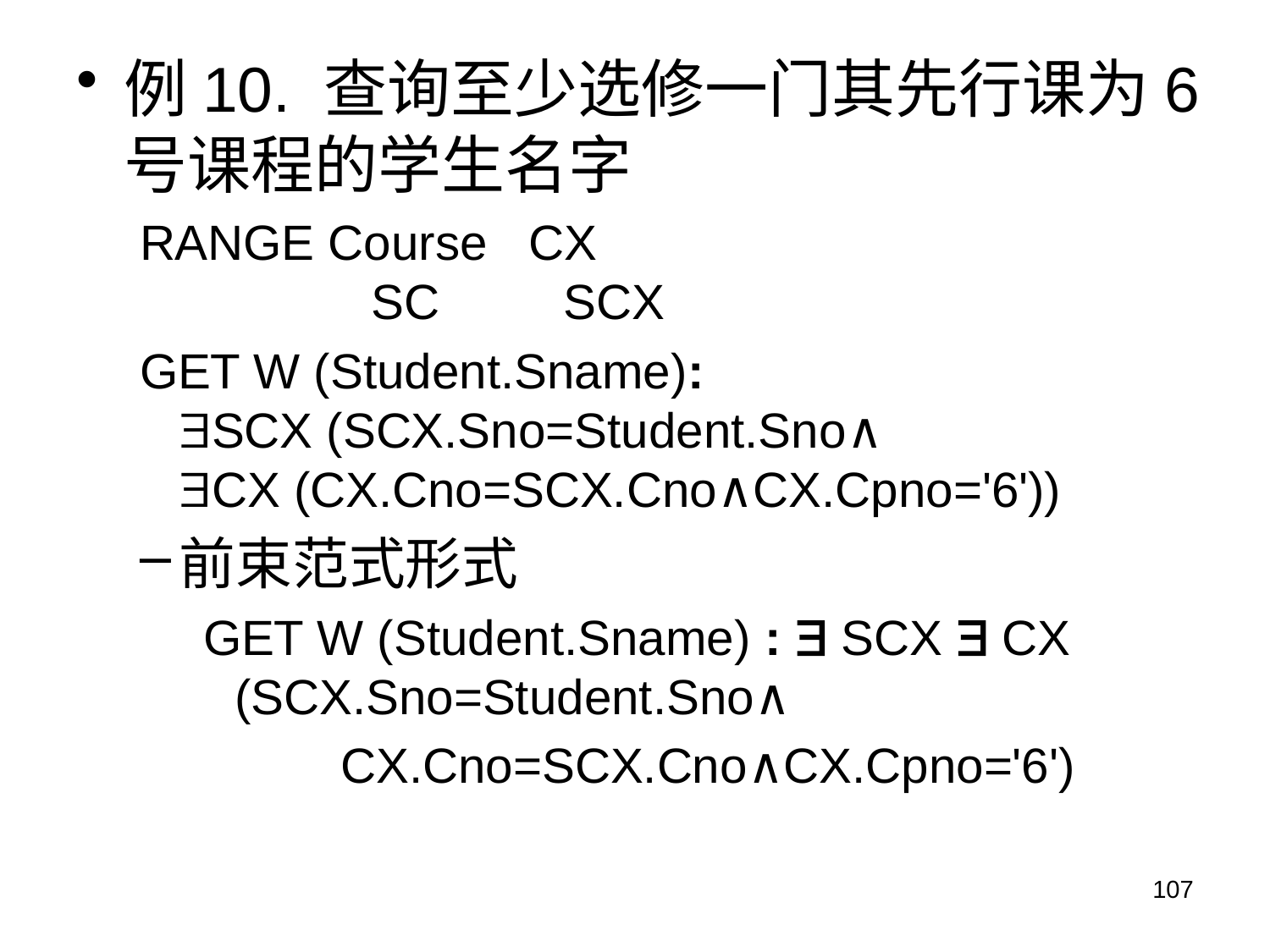

例10. 查询至少选修一门其先行课为6号课程的学生名字
RANGE Course   CX
              SC         SCX
GET W (Student.Sname):
∃SCX (SCX.Sno=Student.Sno∧
∃CX (CX.Cno=SCX.Cno∧CX.Cpno='6'))
前束范式形式
GET W (Student.Sname) : ∃ SCX ∃ CX (SCX.Sno=Student.Sno∧
          CX.Cno=SCX.Cno∧CX.Cpno='6')
107